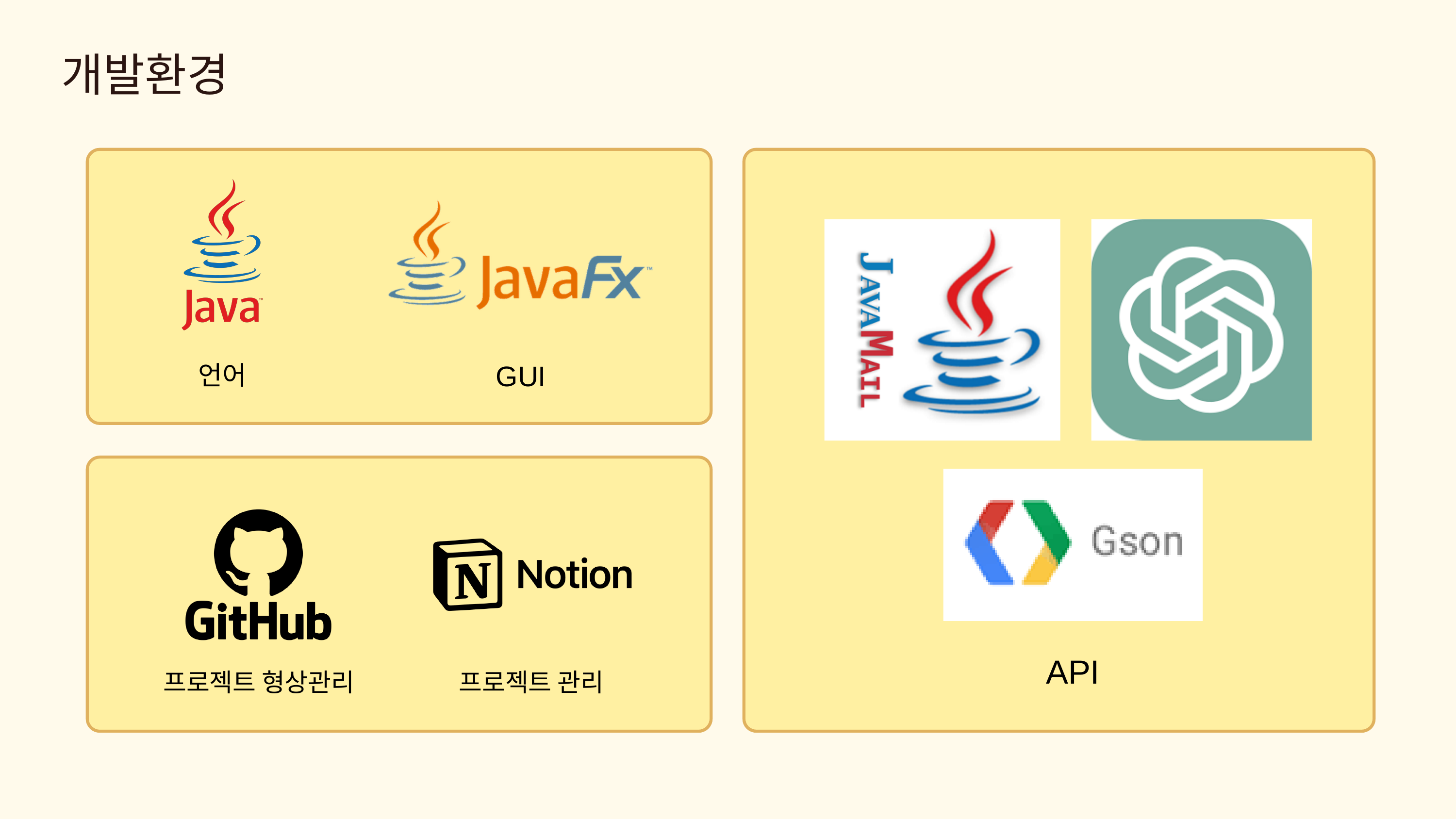

개발환경

GUI
언어

API
프로젝트 형상관리
프로젝트 관리